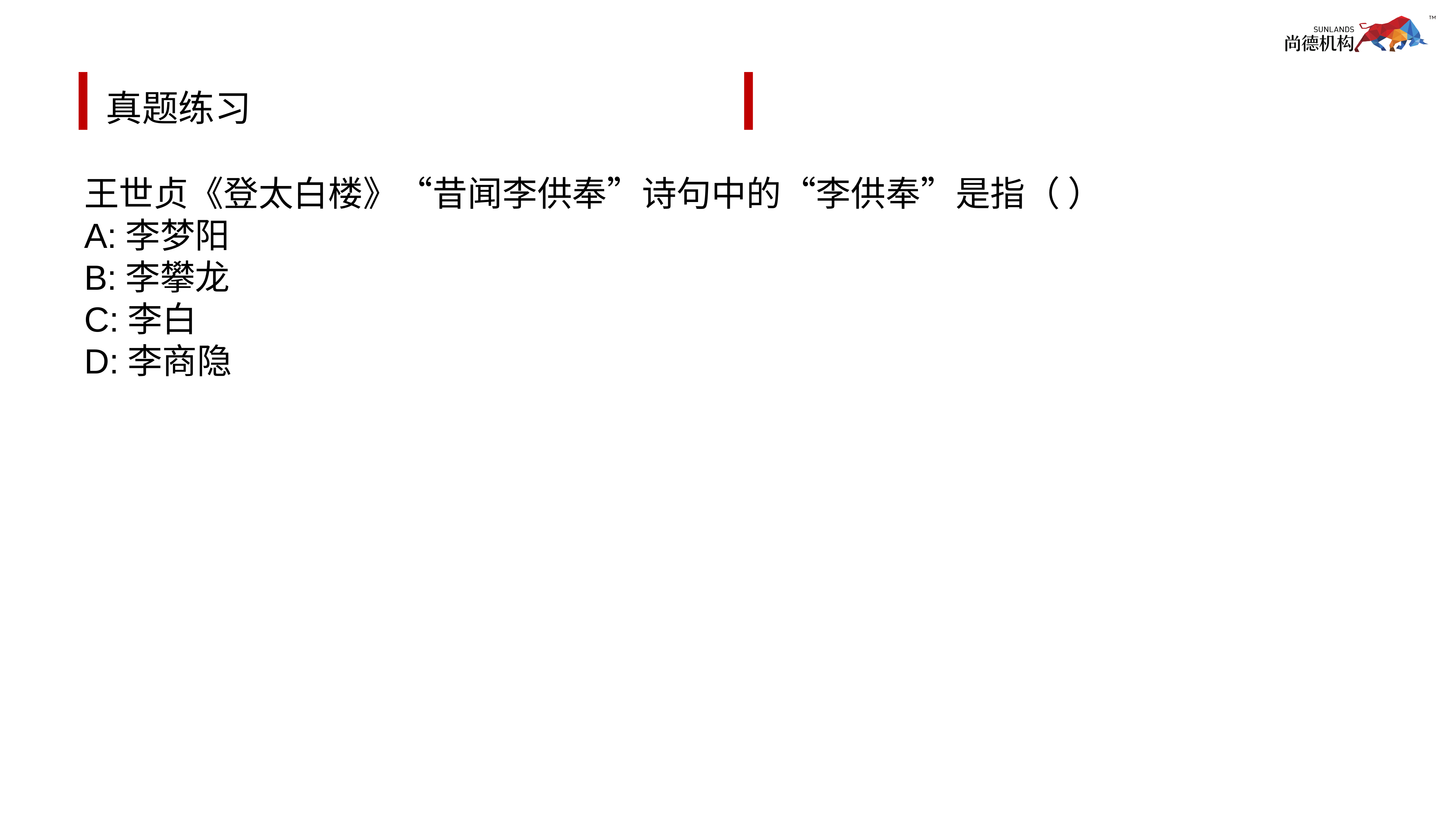

# 真题练习
王世贞《登太白楼》“昔闻李供奉”诗句中的“李供奉”是指（ ）
A:李梦阳
B:李攀龙
C:李白
D:李商隐